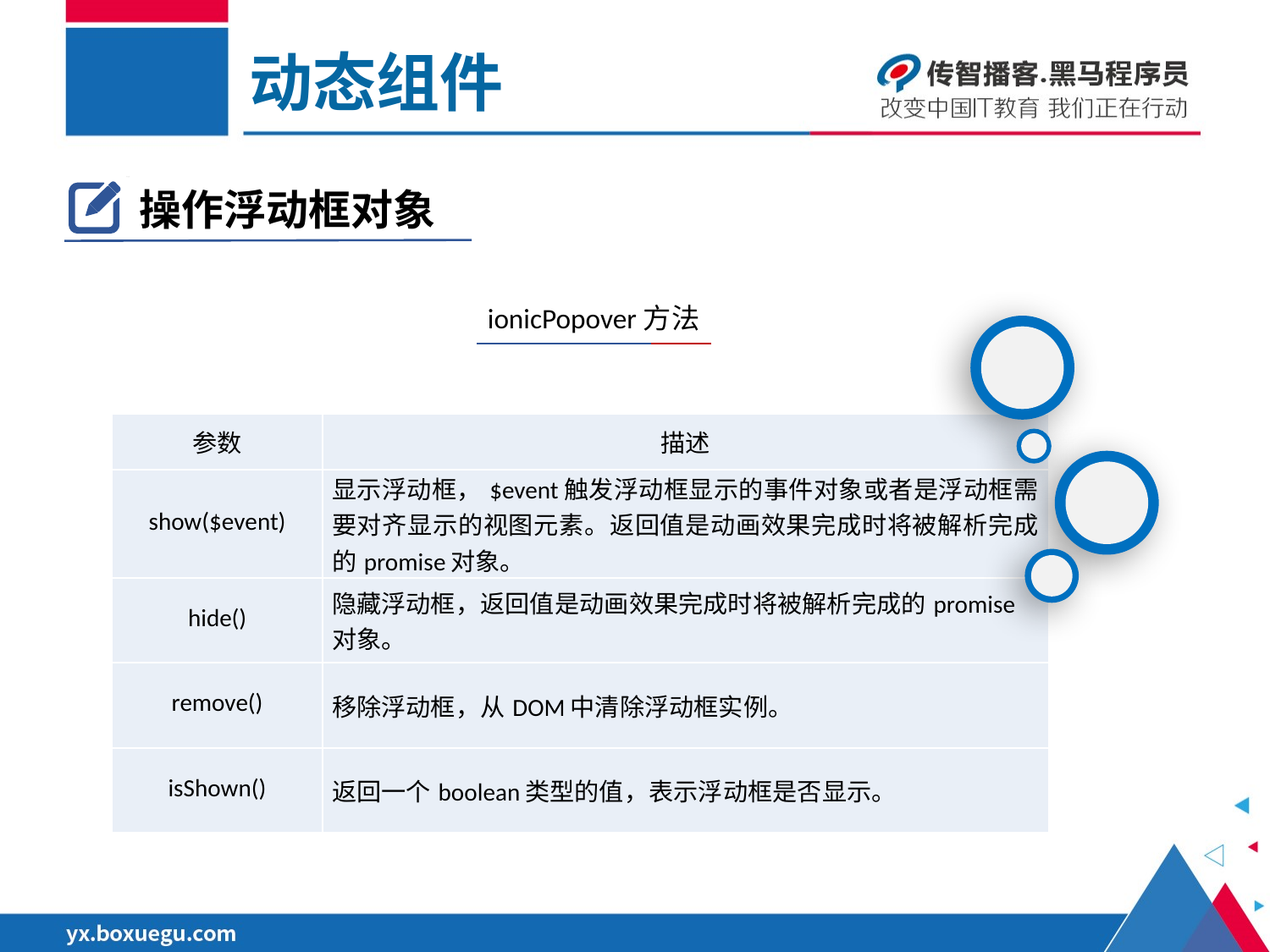

动态组件
操作浮动框对象

ionicPopover方法

| 参数 | 描述 |
| --- | --- |
| show($event) | 显示浮动框，$event触发浮动框显示的事件对象或者是浮动框需要对齐显示的视图元素。返回值是动画效果完成时将被解析完成的promise对象。 |
| hide() | 隐藏浮动框，返回值是动画效果完成时将被解析完成的promise对象。 |
| remove() | 移除浮动框，从DOM中清除浮动框实例。 |
| isShown() | 返回一个boolean类型的值，表示浮动框是否显示。 |